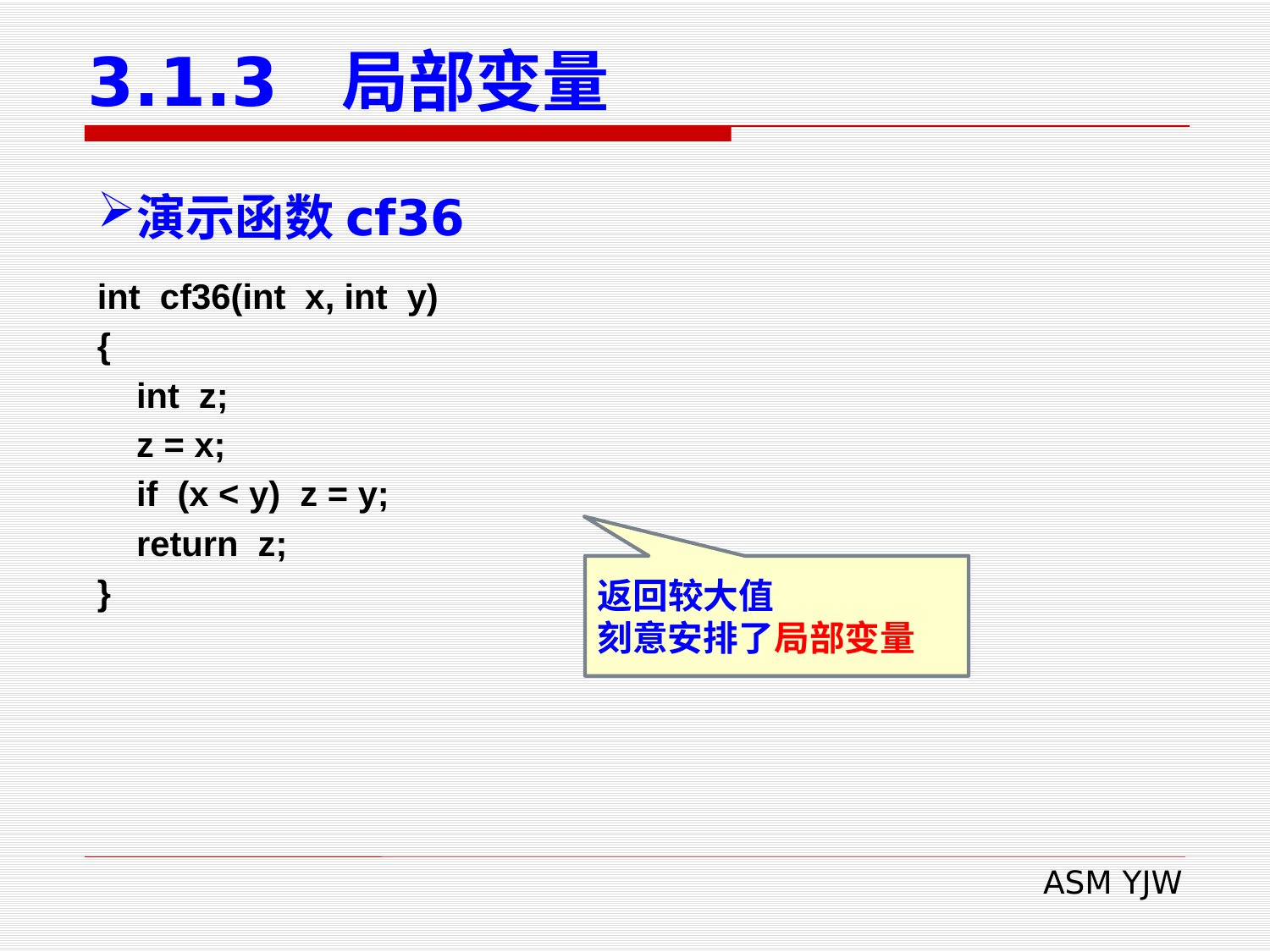

# 3.1.3  局部变量
演示函数cf36
int  cf36(int  x, int  y)
{
    int  z;
    z = x;
    if  (x < y)  z = y;
    return  z;
}
返回较大值
刻意安排了局部变量